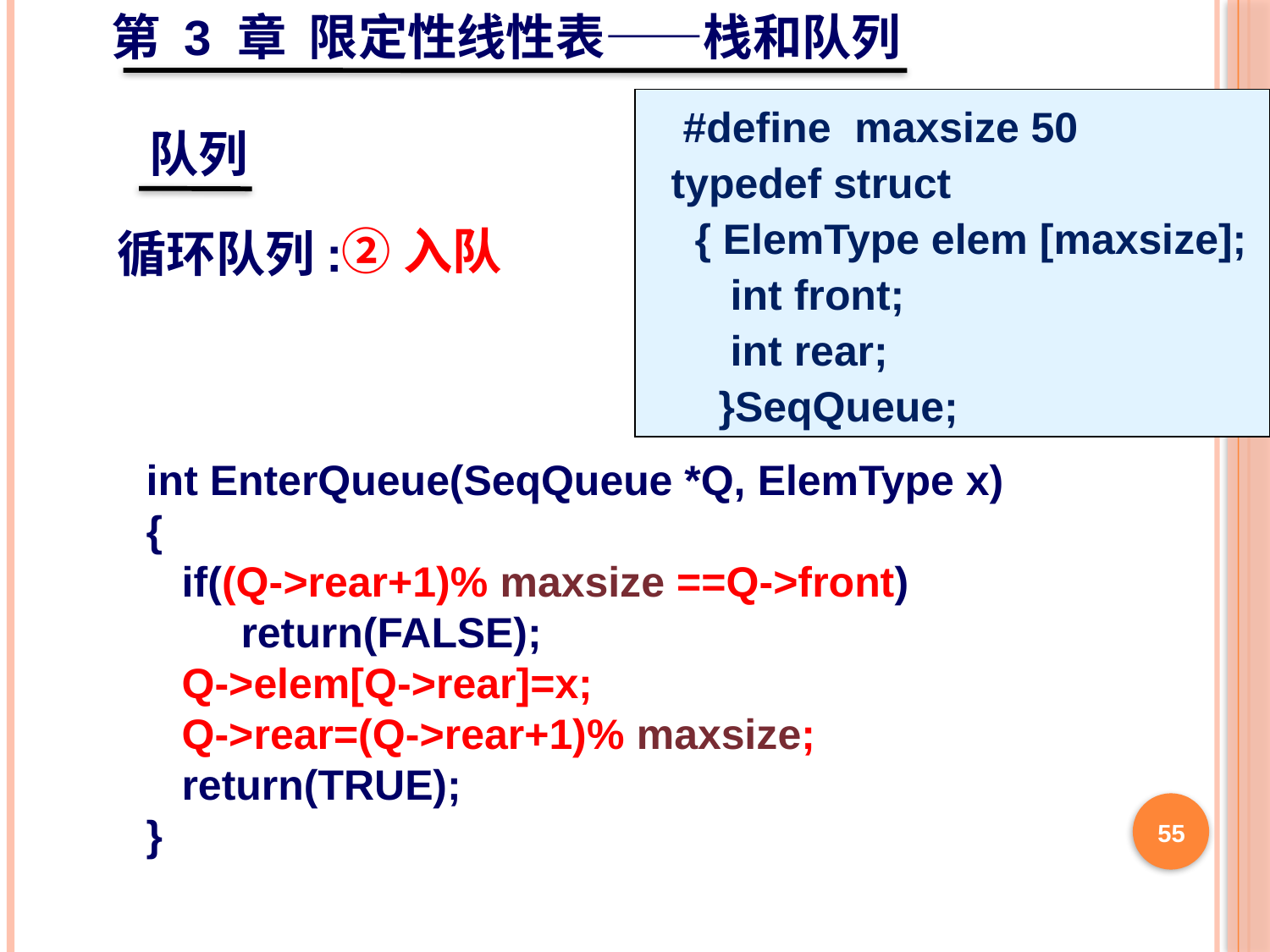

第 3 章  限定性线性表——栈和队列
队列
   #define  maxsize 50
  typedef struct
    { ElemType elem [maxsize];
       int front;
       int rear;
      }SeqQueue;
②入队
循环队列:
  int EnterQueue(SeqQueue *Q, ElemType x)
  {
     if((Q->rear+1)% maxsize ==Q->front)
          return(FALSE);
     Q->elem[Q->rear]=x;
     Q->rear=(Q->rear+1)% maxsize;
     return(TRUE);
  }
55